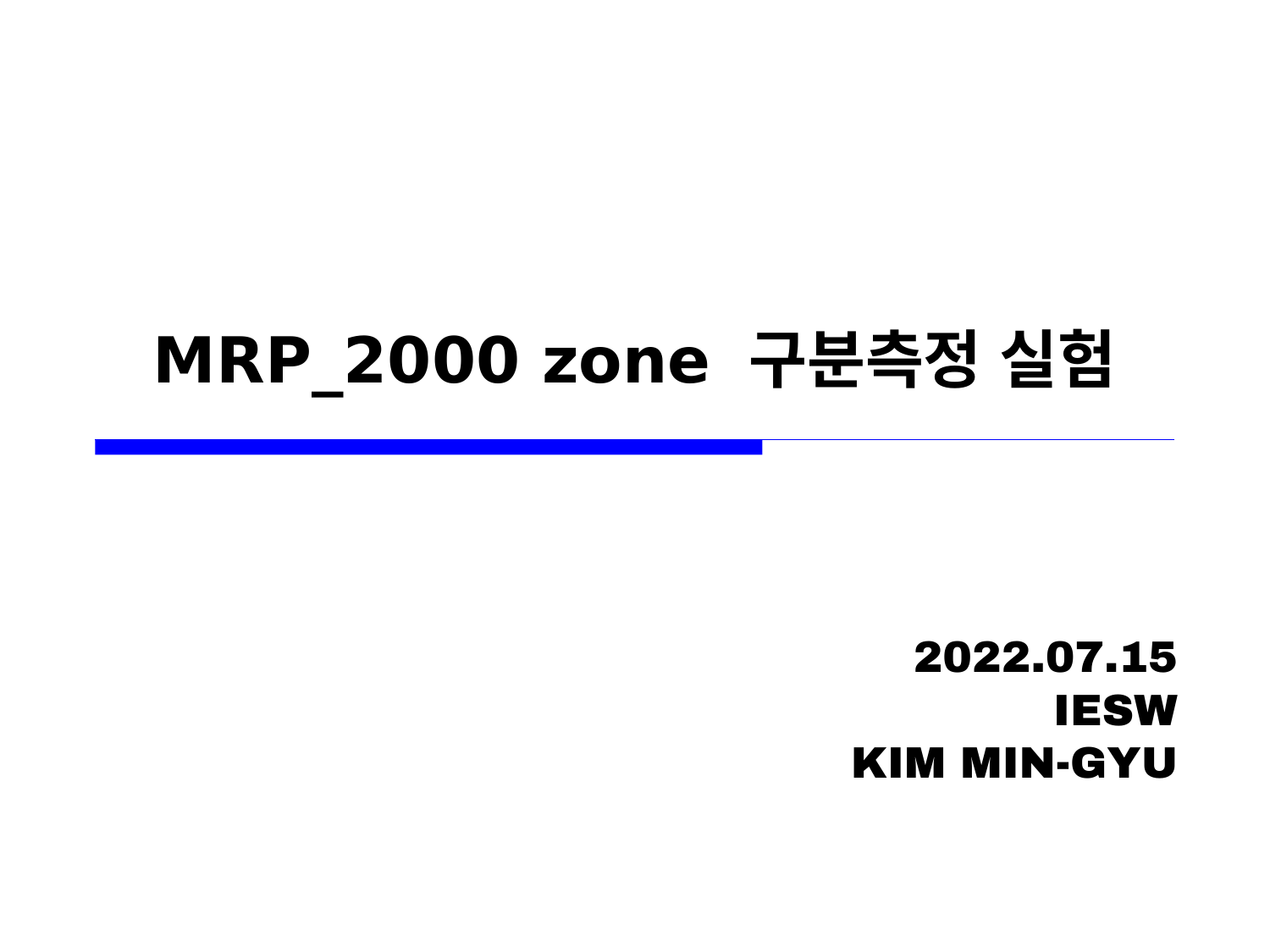

# MRP_2000 zone 구분측정 실험

2022.07.15
IESW
KIM MIN-GYU